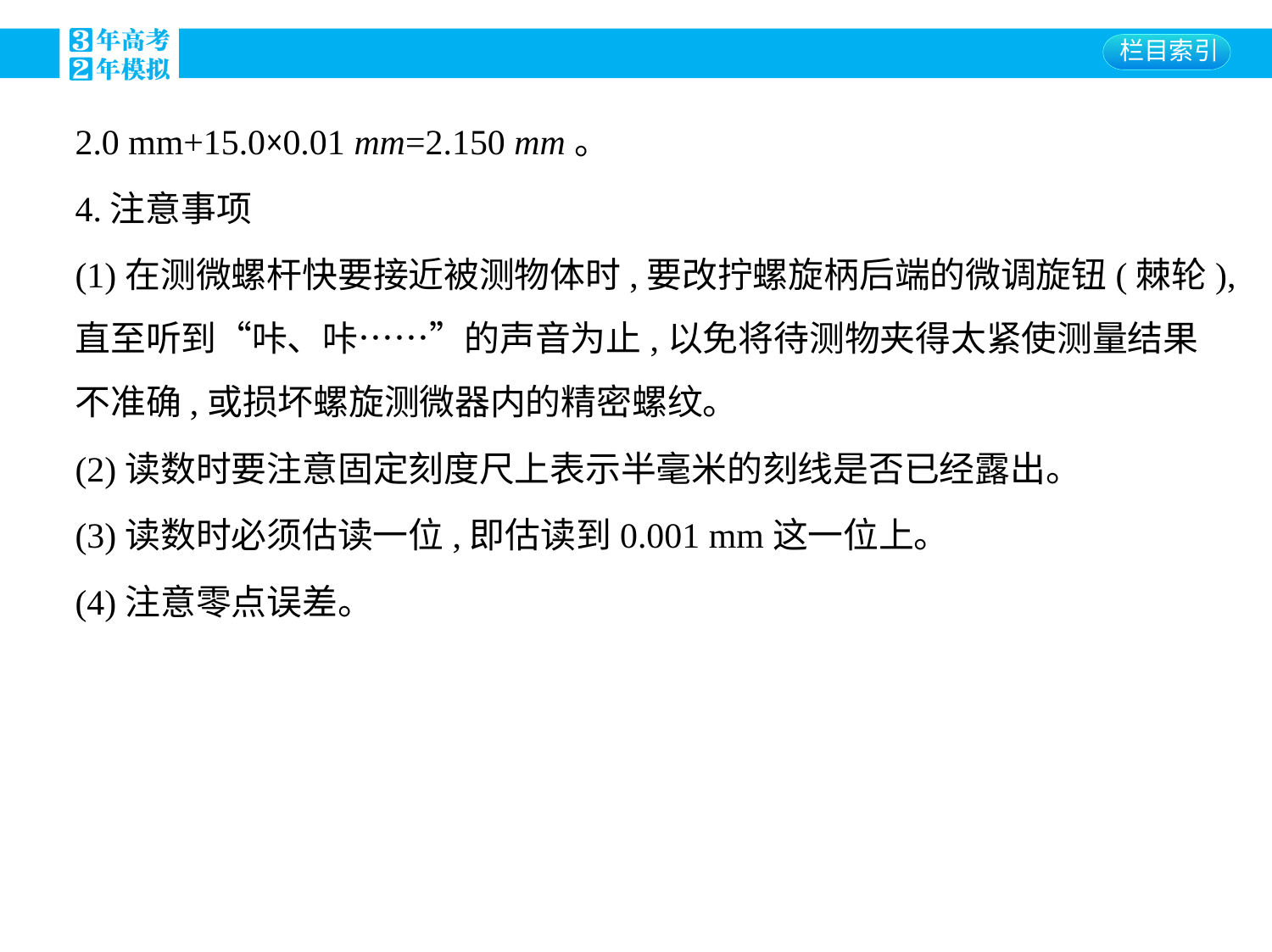

2.0 mm+15.0×0.01 mm=2.150 mm。
4.注意事项
(1)在测微螺杆快要接近被测物体时,要改拧螺旋柄后端的微调旋钮(棘轮),
直至听到“咔、咔……”的声音为止,以免将待测物夹得太紧使测量结果
不准确,或损坏螺旋测微器内的精密螺纹。
(2)读数时要注意固定刻度尺上表示半毫米的刻线是否已经露出。
(3)读数时必须估读一位,即估读到0.001 mm这一位上。
(4)注意零点误差。